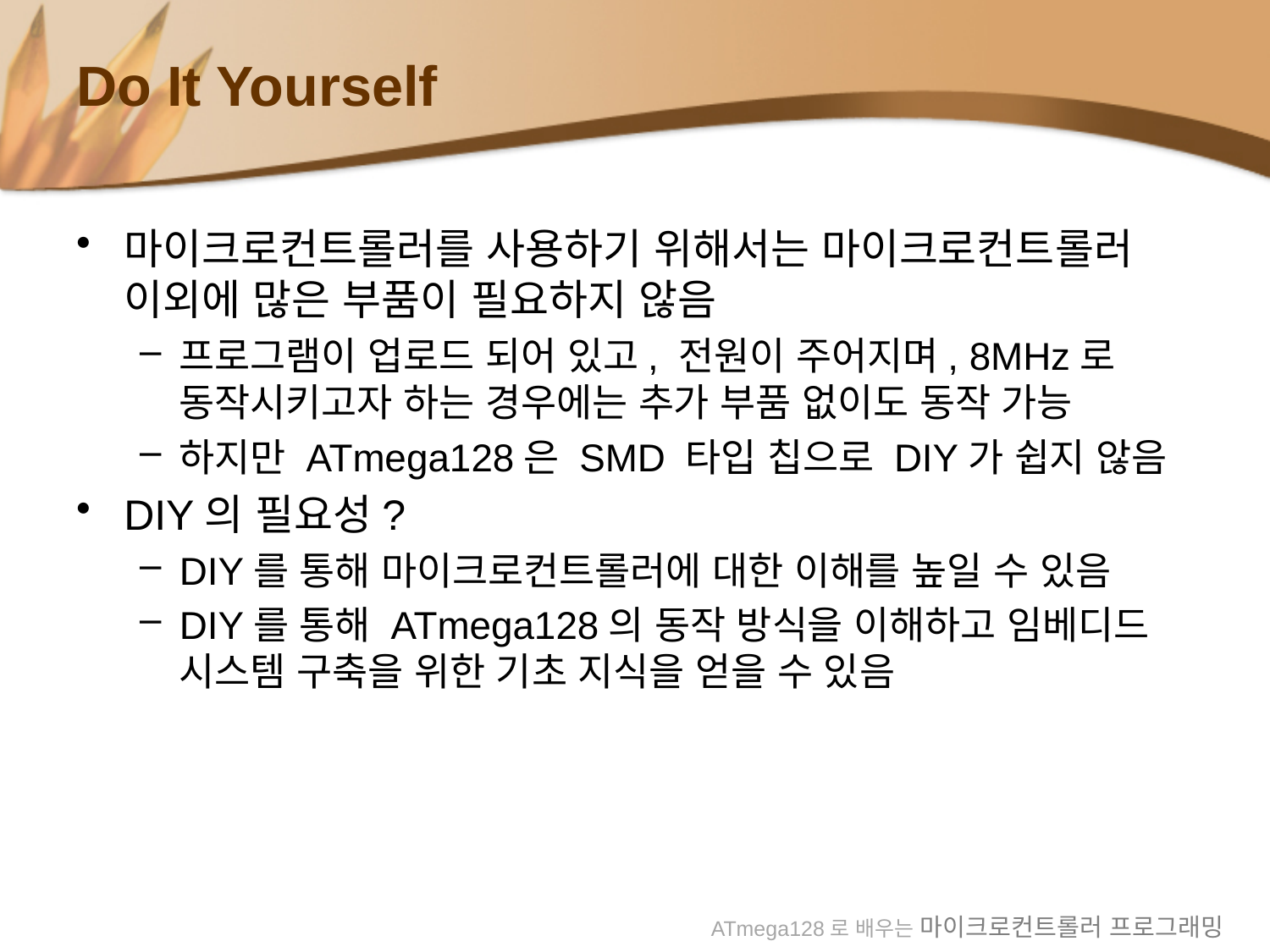

# Do It Yourself
마이크로컨트롤러를 사용하기 위해서는 마이크로컨트롤러 이외에 많은 부품이 필요하지 않음
프로그램이 업로드 되어 있고, 전원이 주어지며, 8MHz로 동작시키고자 하는 경우에는 추가 부품 없이도 동작 가능
하지만 ATmega128은 SMD 타입 칩으로 DIY가 쉽지 않음
DIY의 필요성?
DIY를 통해 마이크로컨트롤러에 대한 이해를 높일 수 있음
DIY를 통해 ATmega128의 동작 방식을 이해하고 임베디드 시스템 구축을 위한 기초 지식을 얻을 수 있음